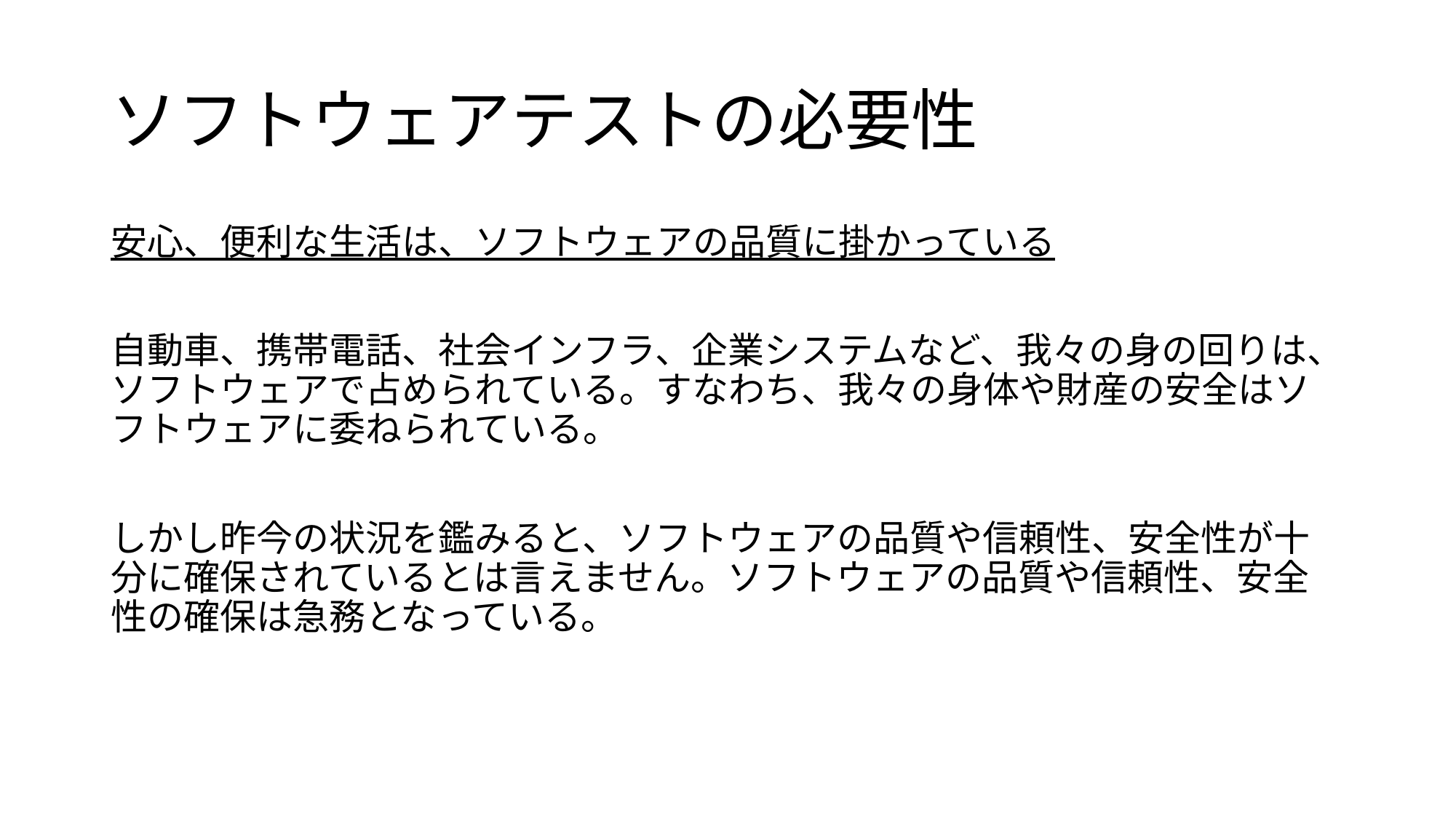

# ソフトウェアテストの必要性
安心、便利な生活は、ソフトウェアの品質に掛かっている

自動車、携帯電話、社会インフラ、企業システムなど、我々の身の回りは、ソフトウェアで占められている。すなわち、我々の身体や財産の安全はソフトウェアに委ねられている。

しかし昨今の状況を鑑みると、ソフトウェアの品質や信頼性、安全性が十分に確保されているとは言えません。ソフトウェアの品質や信頼性、安全性の確保は急務となっている。